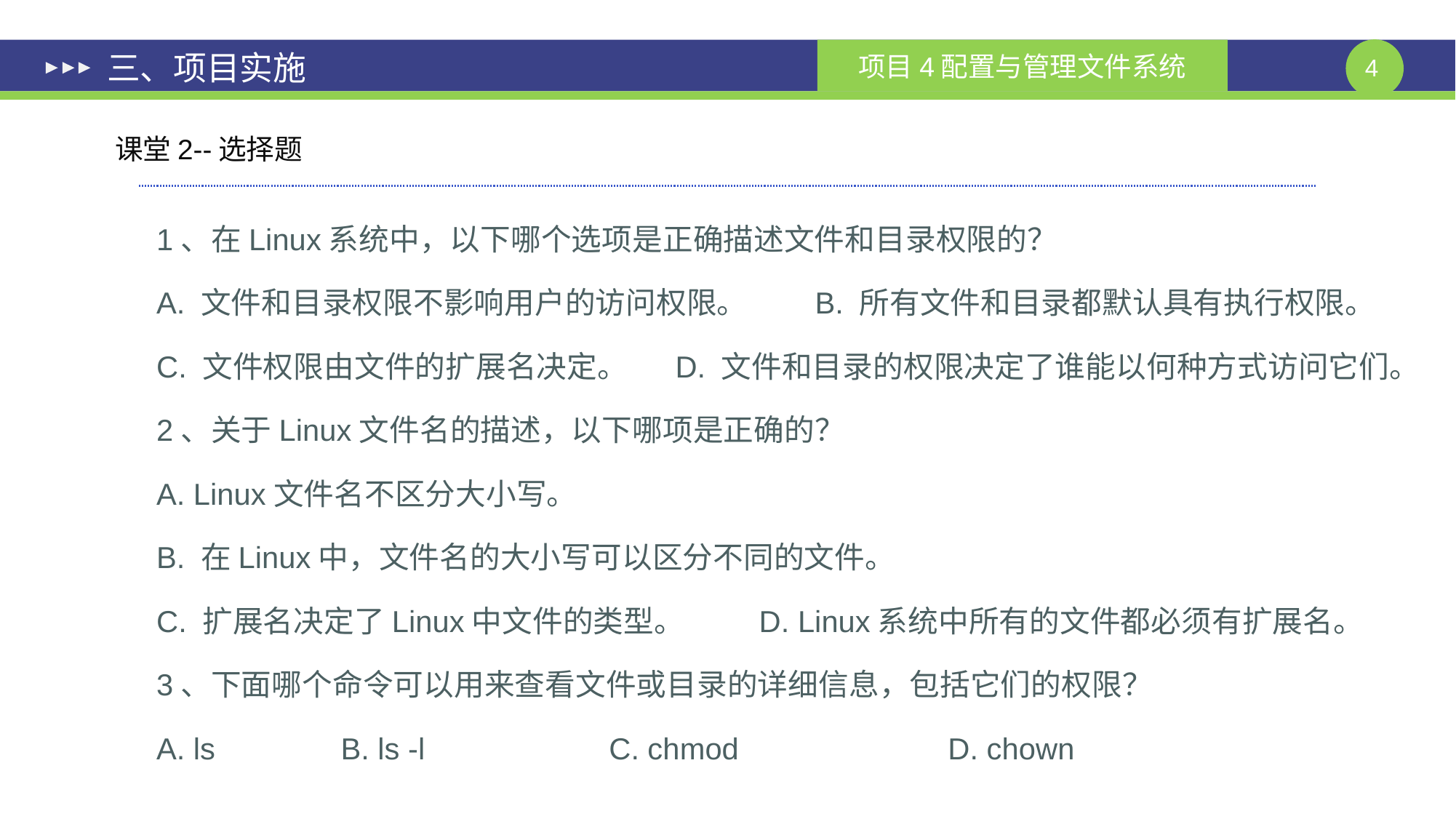

# 三、项目实施
课堂2--选择题

1、在Linux系统中，以下哪个选项是正确描述文件和目录权限的？
A. 文件和目录权限不影响用户的访问权限。         B. 所有文件和目录都默认具有执行权限。
C. 文件权限由文件的扩展名决定。      D. 文件和目录的权限决定了谁能以何种方式访问它们。
2、关于Linux文件名的描述，以下哪项是正确的？
A. Linux文件名不区分大小写。
B. 在Linux中，文件名的大小写可以区分不同的文件。
C. 扩展名决定了Linux中文件的类型。          D. Linux系统中所有的文件都必须有扩展名。
3、下面哪个命令可以用来查看文件或目录的详细信息，包括它们的权限？
A. ls               B. ls -l                      C. chmod                         D. chown